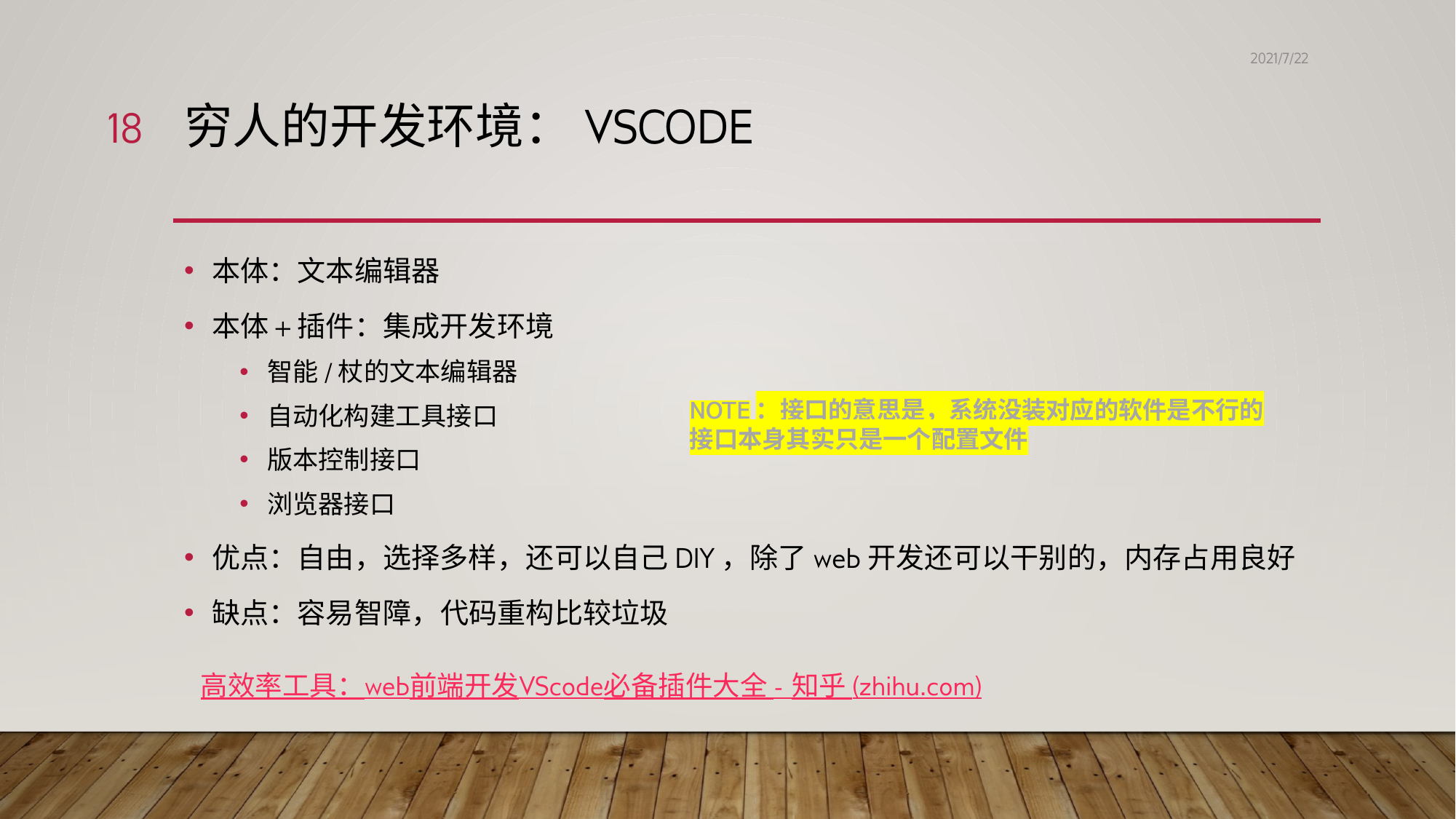

2021/7/22
18
# 穷人的开发环境：VSCODE
本体：文本编辑器
本体+插件：集成开发环境
智能/杖的文本编辑器
自动化构建工具接口
版本控制接口
浏览器接口
优点：自由，选择多样，还可以自己DIY，除了web开发还可以干别的，内存占用良好
缺点：容易智障，代码重构比较垃圾
NOTE：接口的意思是，系统没装对应的软件是不行的
接口本身其实只是一个配置文件
高效率工具：web前端开发VScode必备插件大全 - 知乎 (zhihu.com)